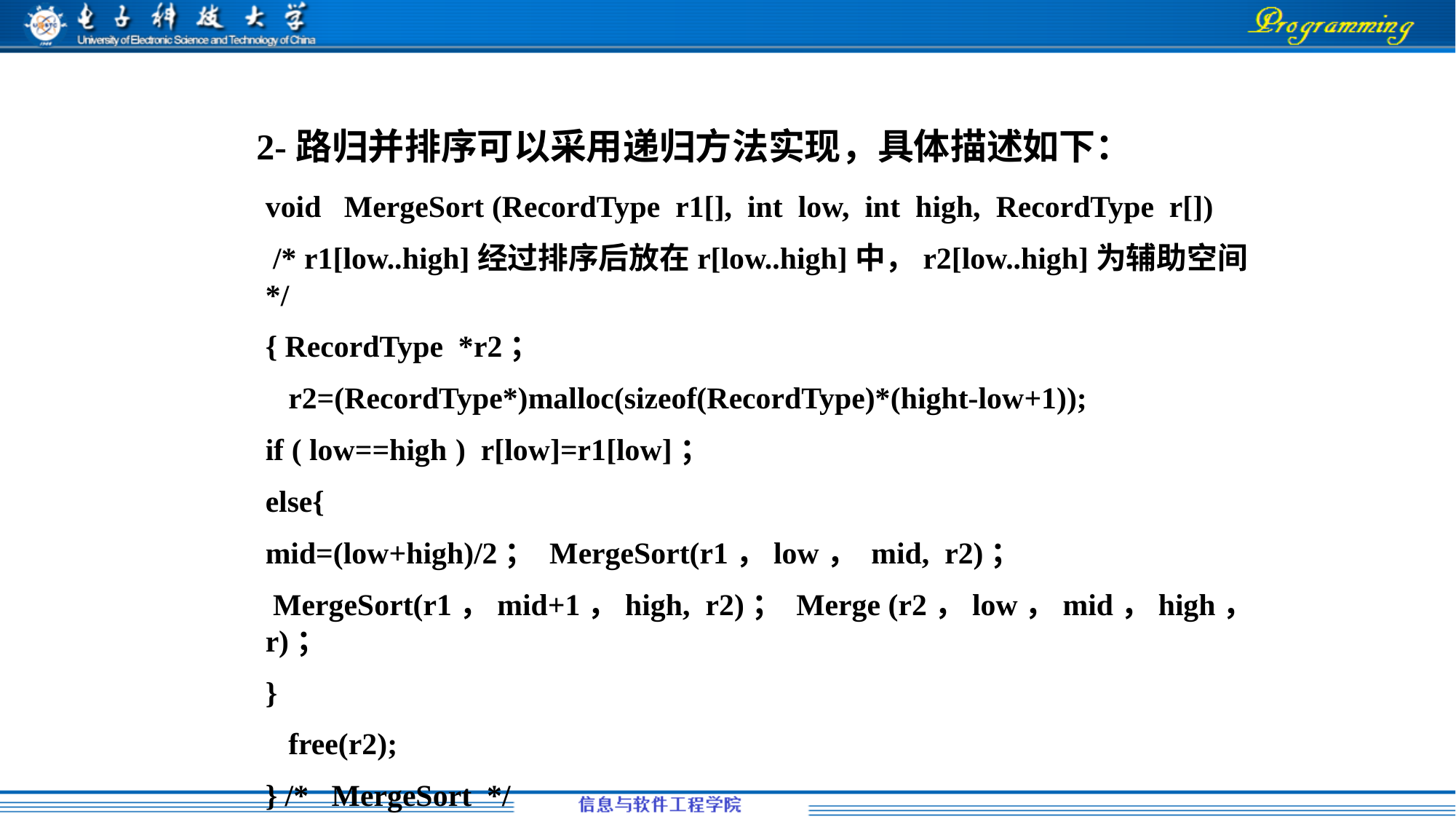

2-路归并排序可以采用递归方法实现，具体描述如下：
void   MergeSort (RecordType  r1[],  int  low,  int  high,  RecordType  r[])
 /* r1[low..high]经过排序后放在r[low..high]中，r2[low..high]为辅助空间 */
{ RecordType  *r2；
   r2=(RecordType*)malloc(sizeof(RecordType)*(hight-low+1));
if ( low==high )  r[low]=r1[low]；
else{
mid=(low+high)/2； MergeSort(r1，low， mid,  r2)；
 MergeSort(r1，mid+1，high,  r2)； Merge (r2，low，mid，high， r)；
}
   free(r2);
} /*   MergeSort  */